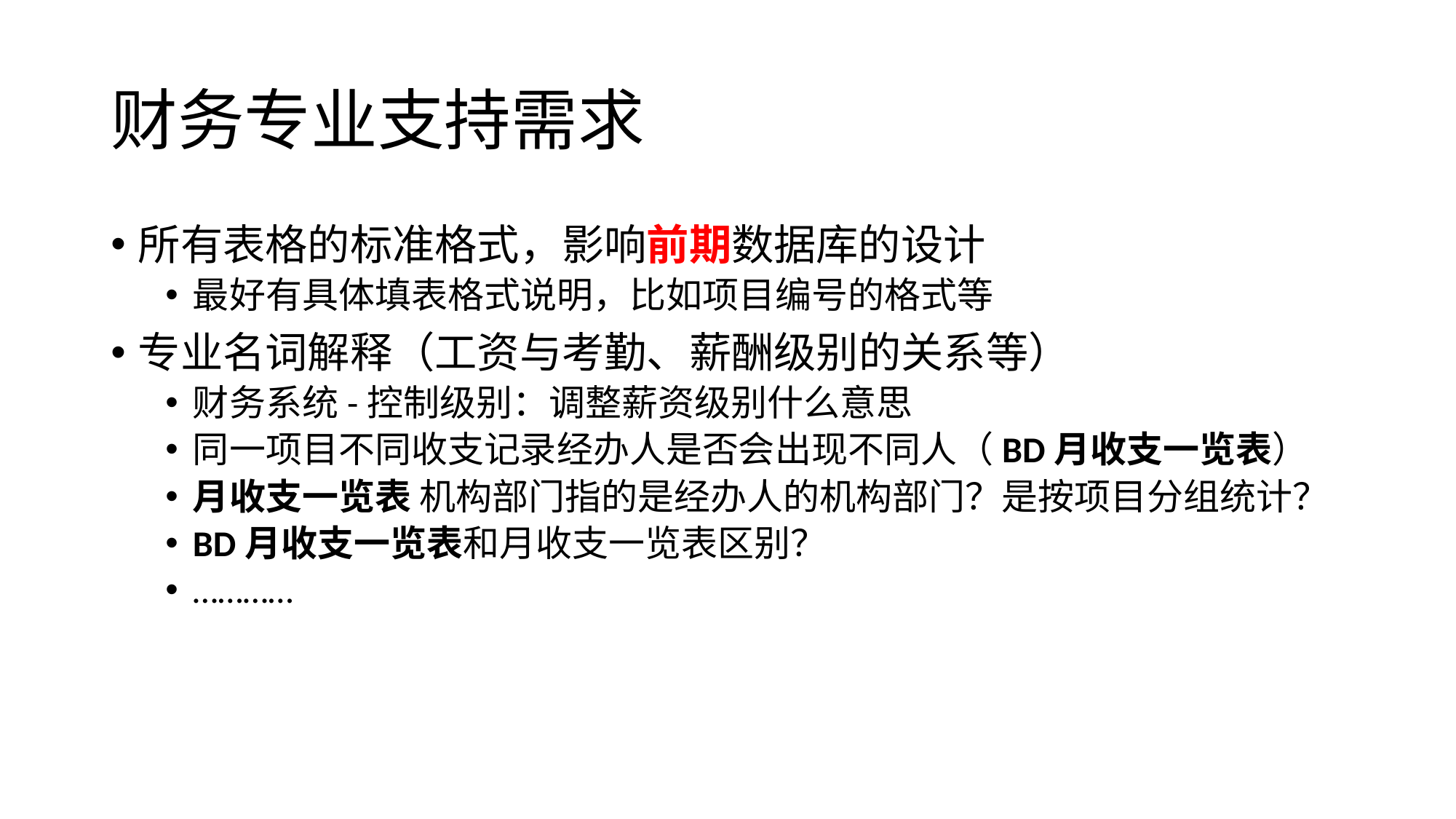

# 财务专业支持需求
所有表格的标准格式，影响前期数据库的设计
最好有具体填表格式说明，比如项目编号的格式等
专业名词解释（工资与考勤、薪酬级别的关系等）
财务系统-控制级别：调整薪资级别什么意思
同一项目不同收支记录经办人是否会出现不同人（BD月收支一览表）
月收支一览表 机构部门指的是经办人的机构部门？是按项目分组统计？
BD月收支一览表和月收支一览表区别？
…………